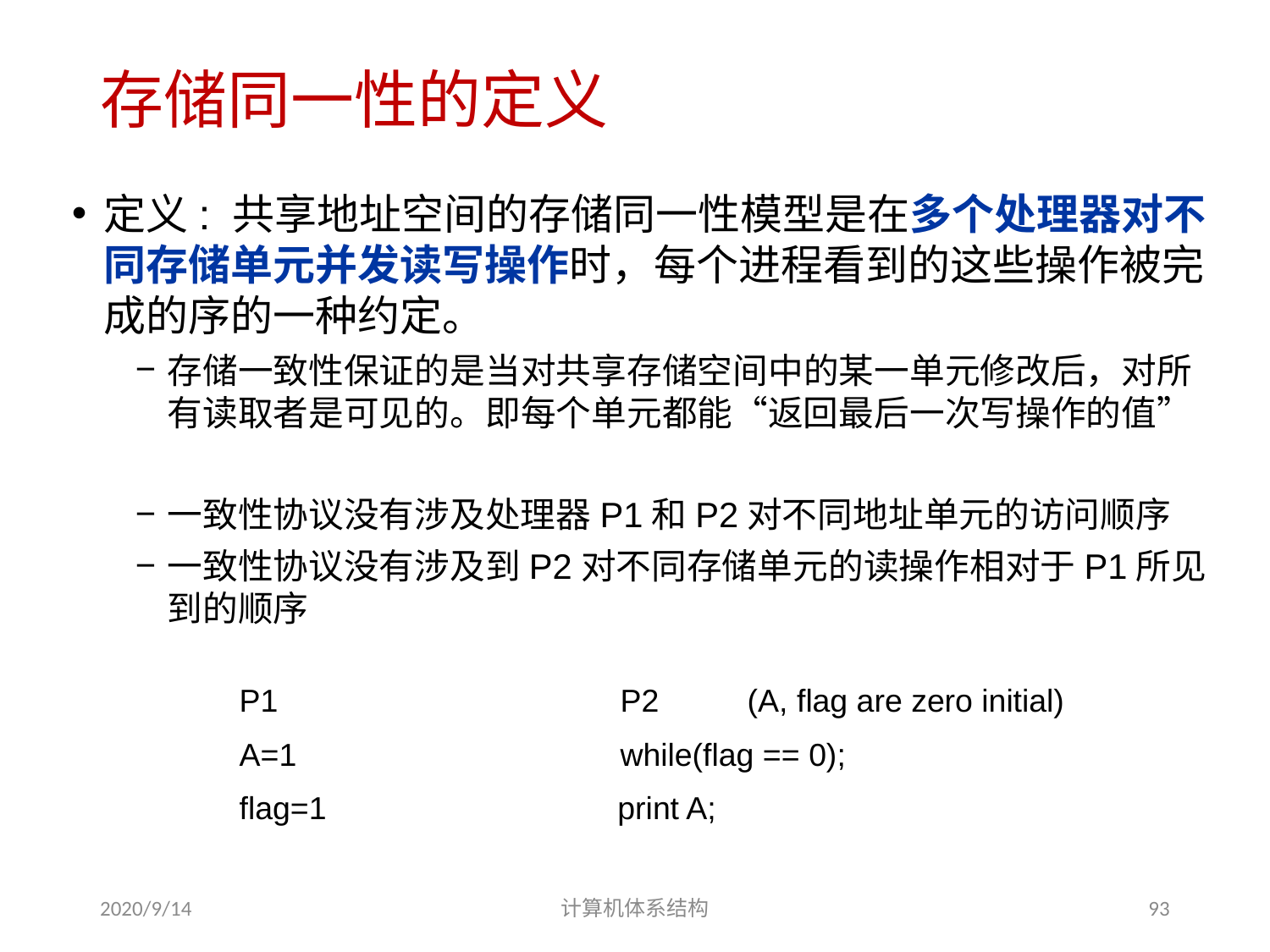

# 存储同一性的定义
定义: 共享地址空间的存储同一性模型是在多个处理器对不同存储单元并发读写操作时，每个进程看到的这些操作被完成的序的一种约定。
存储一致性保证的是当对共享存储空间中的某一单元修改后，对所有读取者是可见的。即每个单元都能“返回最后一次写操作的值”

一致性协议没有涉及处理器P1和P2对不同地址单元的访问顺序
一致性协议没有涉及到P2对不同存储单元的读操作相对于P1所见到的顺序
	P1			P2	(A, flag are zero initial)
	A=1			while(flag == 0);
	flag=1		              print A;
2020/9/14
计算机体系结构
93